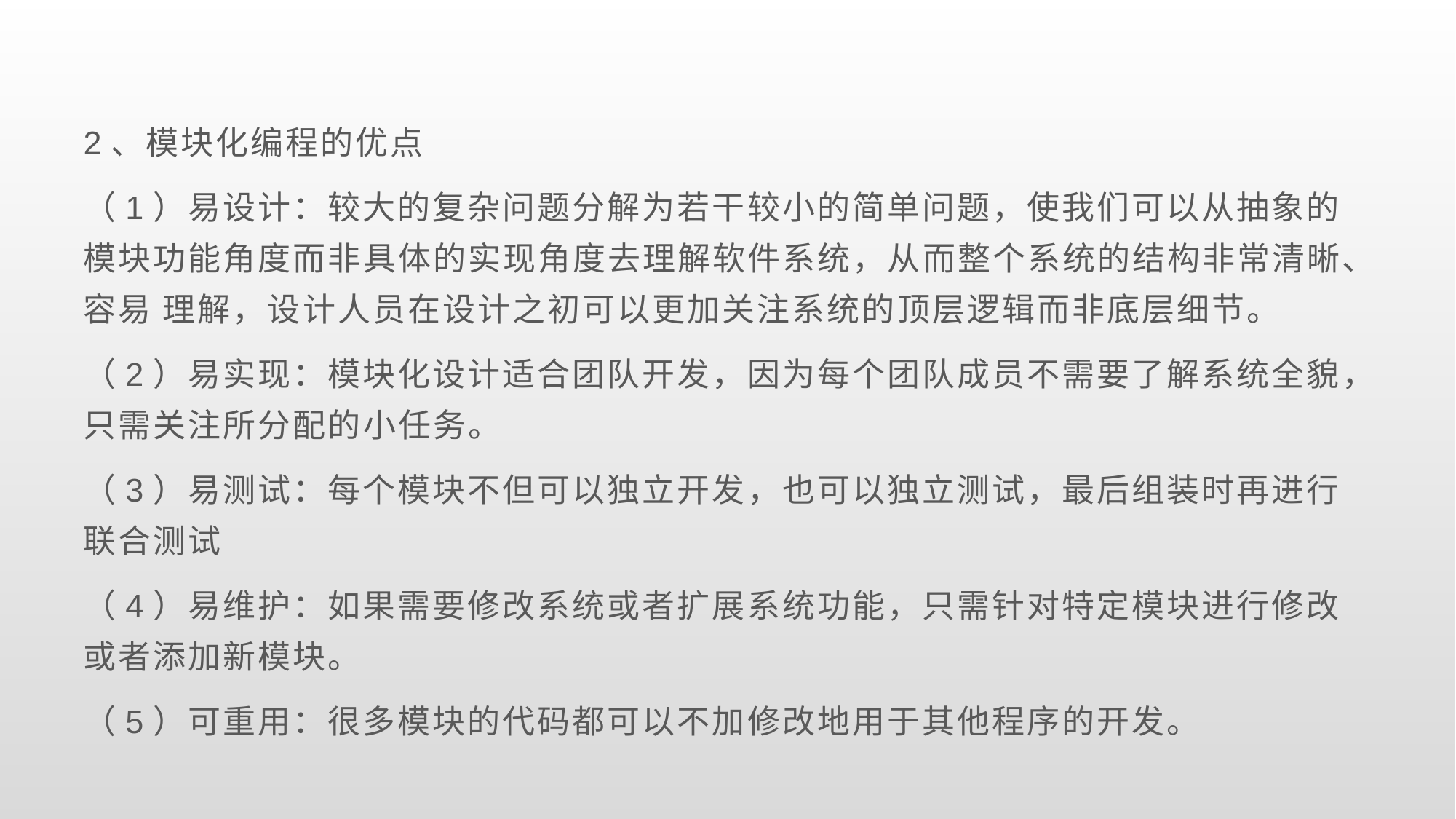

2、模块化编程的优点
（1）易设计：较大的复杂问题分解为若干较小的简单问题，使我们可以从抽象的模块功能角度而非具体的实现角度去理解软件系统，从而整个系统的结构非常清晰、容易 理解，设计人员在设计之初可以更加关注系统的顶层逻辑而非底层细节。
（2）易实现：模块化设计适合团队开发，因为每个团队成员不需要了解系统全貌，只需关注所分配的小任务。
（3）易测试：每个模块不但可以独立开发，也可以独立测试，最后组装时再进行联合测试
（4）易维护：如果需要修改系统或者扩展系统功能，只需针对特定模块进行修改或者添加新模块。
（5）可重用：很多模块的代码都可以不加修改地用于其他程序的开发。